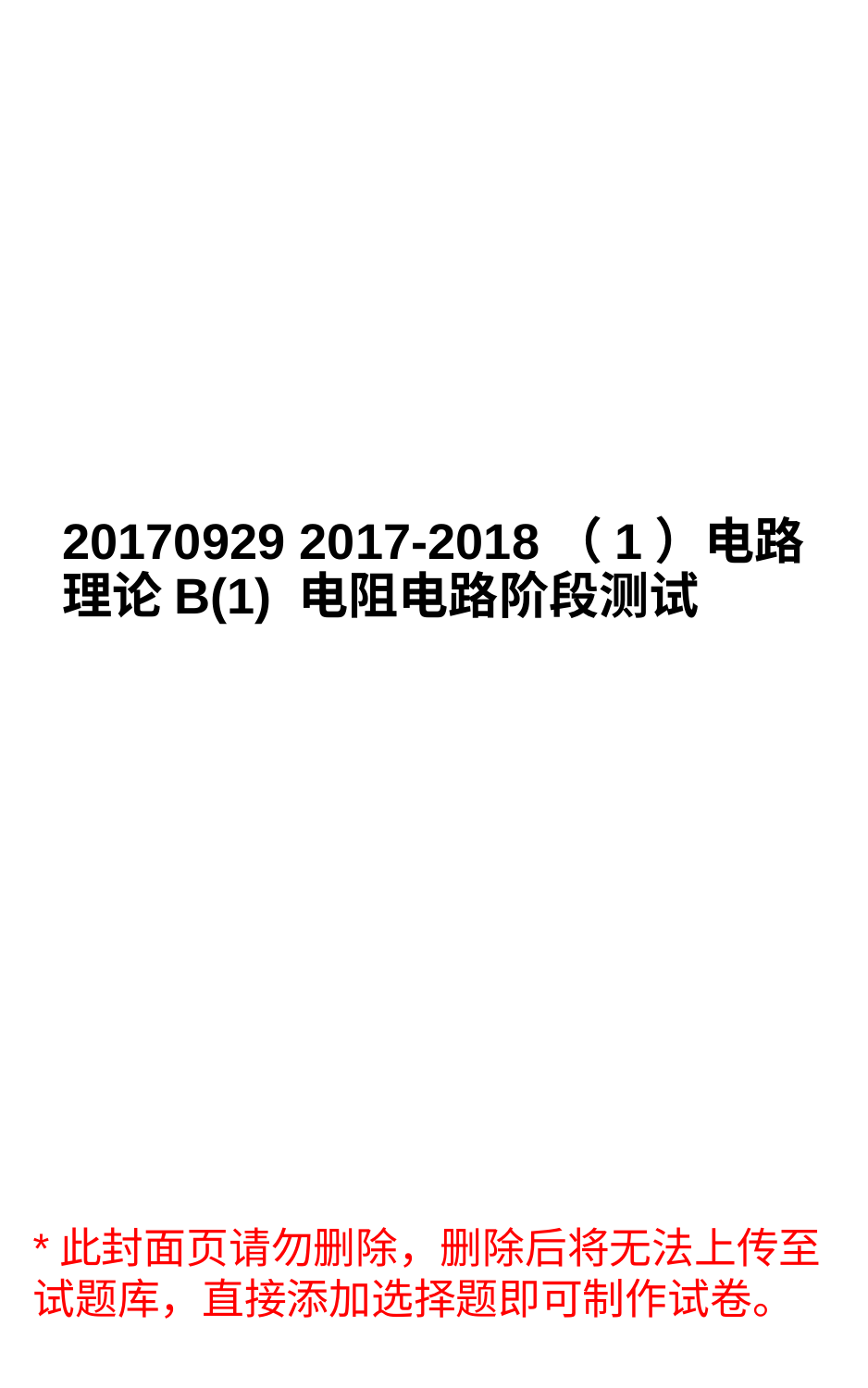

# 20170929 2017-2018（1）电路理论B(1) 电阻电路阶段测试
*此封面页请勿删除，删除后将无法上传至试题库，直接添加选择题即可制作试卷。